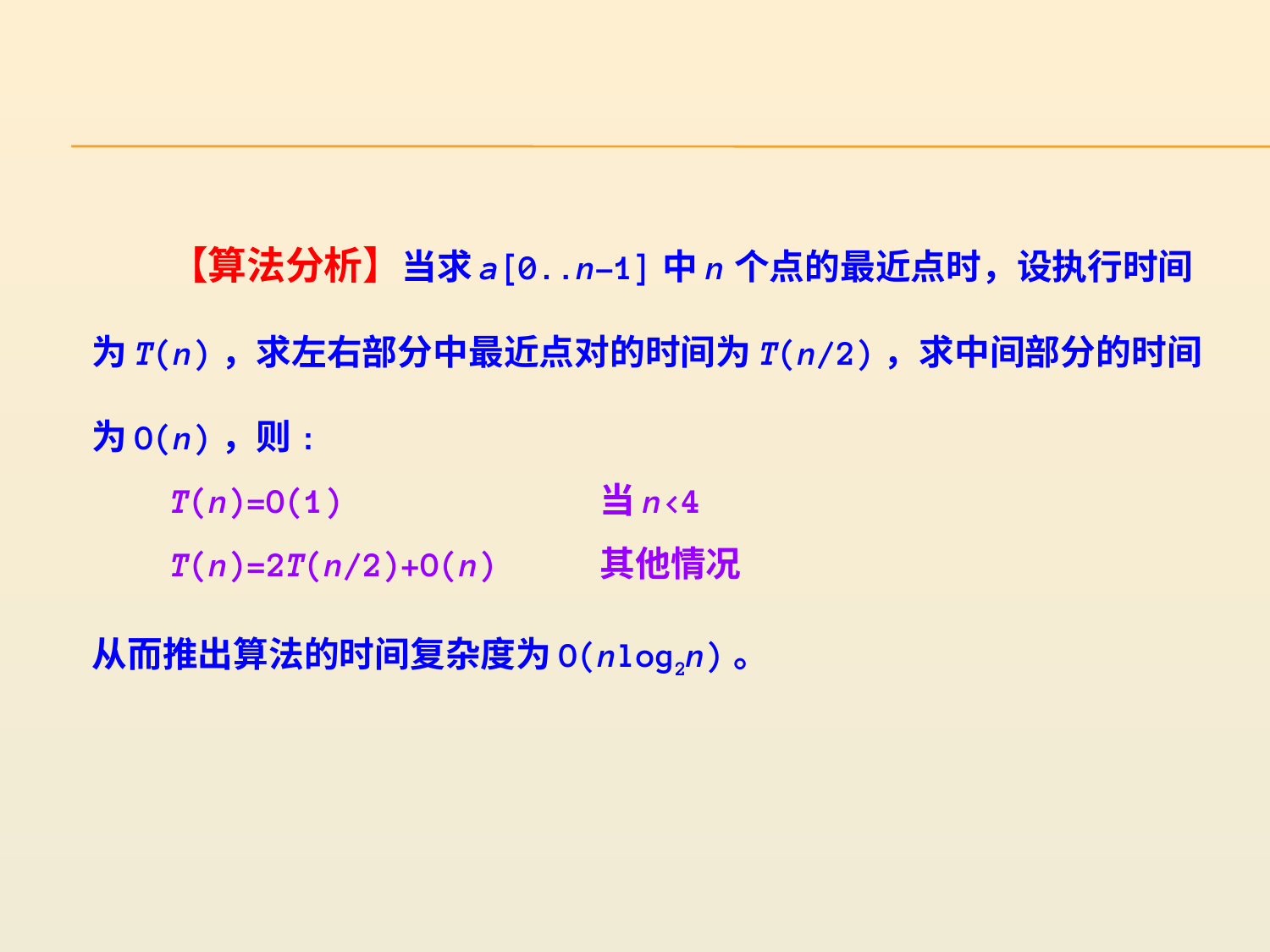

【算法分析】当求a[0..n-1]中n个点的最近点时，设执行时间为T(n)，求左右部分中最近点对的时间为T(n/2)，求中间部分的时间为O(n)，则:
　　T(n)=O(1)			当n<4
　　T(n)=2T(n/2)+O(n)	其他情况
从而推出算法的时间复杂度为O(nlog2n)。